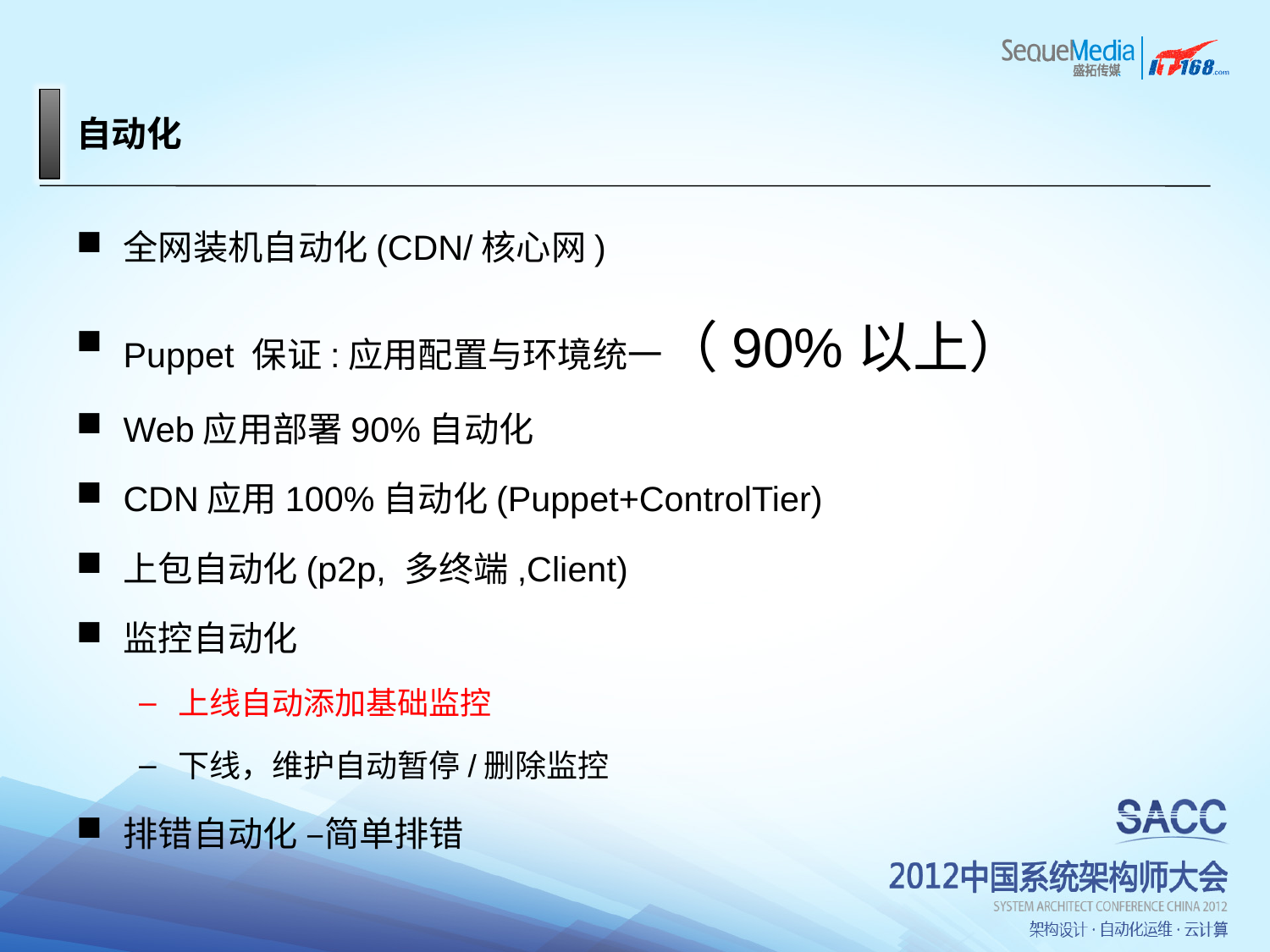

# 自动化
全网装机自动化(CDN/核心网)
Puppet 保证:应用配置与环境统一（90%以上）
Web应用部署90%自动化
CDN应用100%自动化(Puppet+ControlTier)
上包自动化(p2p, 多终端,Client)
监控自动化
上线自动添加基础监控
下线，维护自动暂停/删除监控
排错自动化 –简单排错